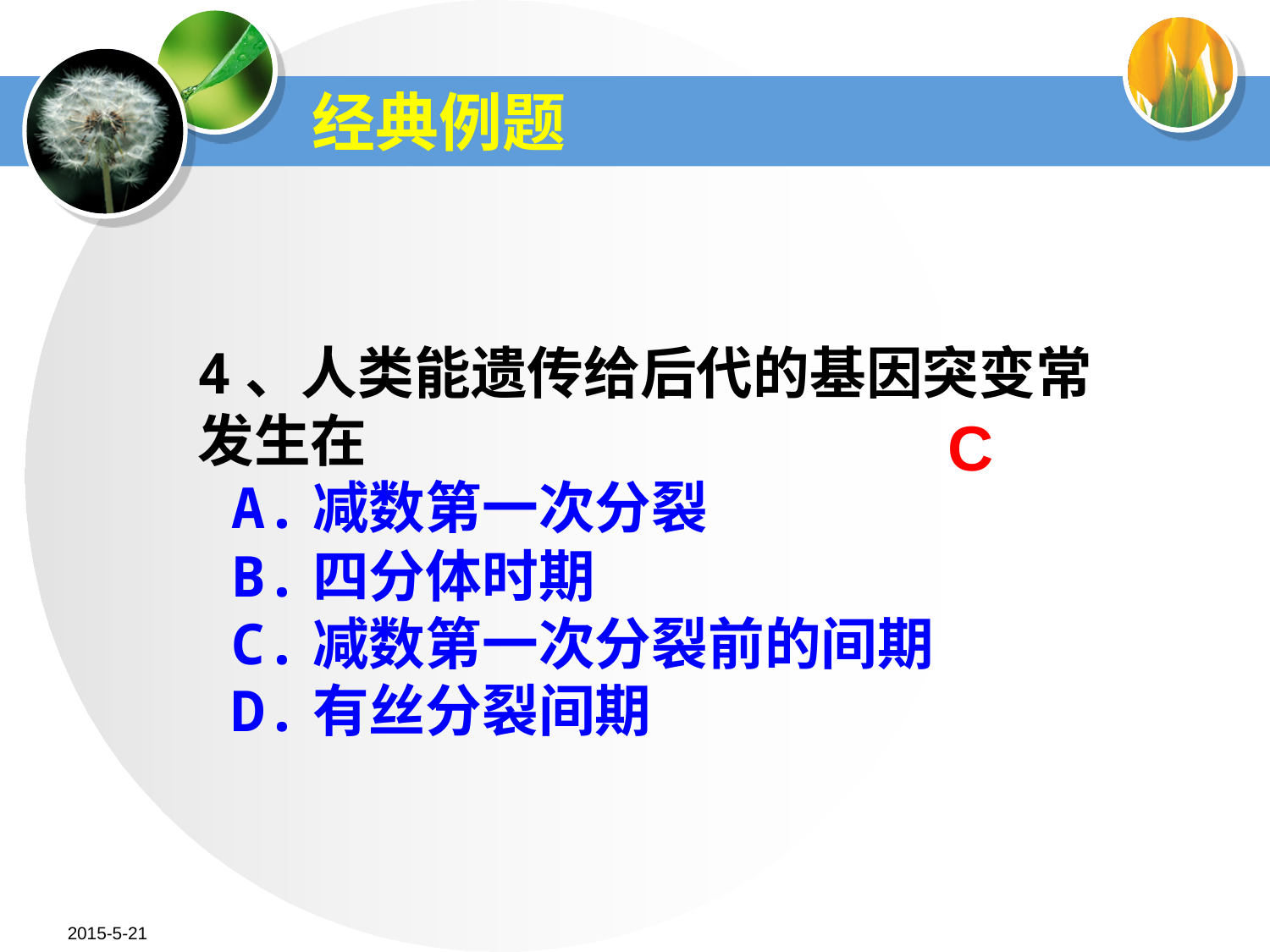

经典例题
4、人类能遗传给后代的基因突变常发生在
 A.减数第一次分裂
 B.四分体时期
 C.减数第一次分裂前的间期
 D.有丝分裂间期
C

2015-5-21